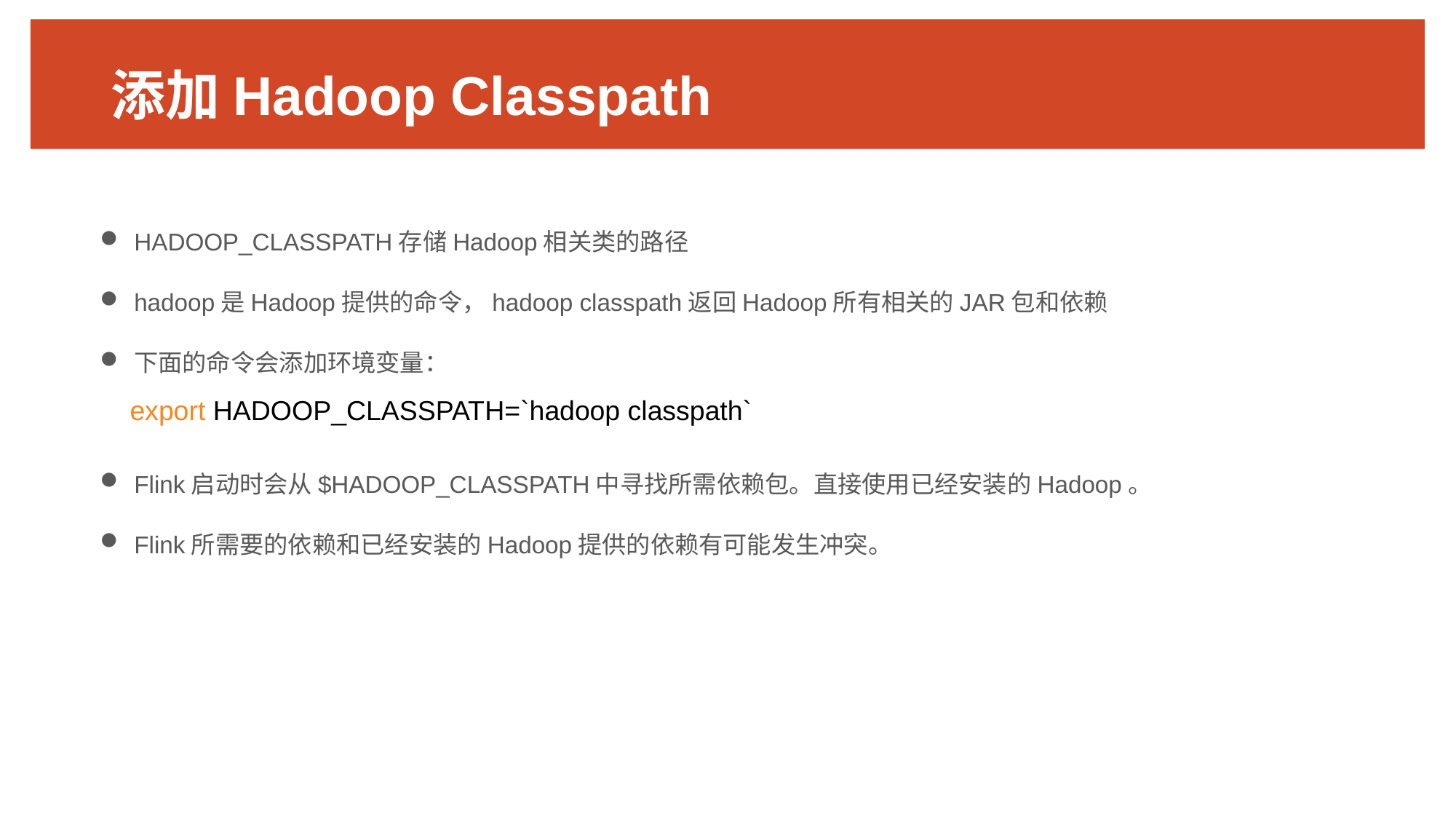

# 添加Hadoop Classpath
HADOOP_CLASSPATH存储Hadoop相关类的路径
hadoop是Hadoop提供的命令，hadoop classpath返回Hadoop所有相关的JAR包和依赖
下面的命令会添加环境变量：

Flink启动时会从$HADOOP_CLASSPATH中寻找所需依赖包。直接使用已经安装的Hadoop。
Flink所需要的依赖和已经安装的Hadoop提供的依赖有可能发生冲突。

export HADOOP_CLASSPATH=`hadoop classpath`